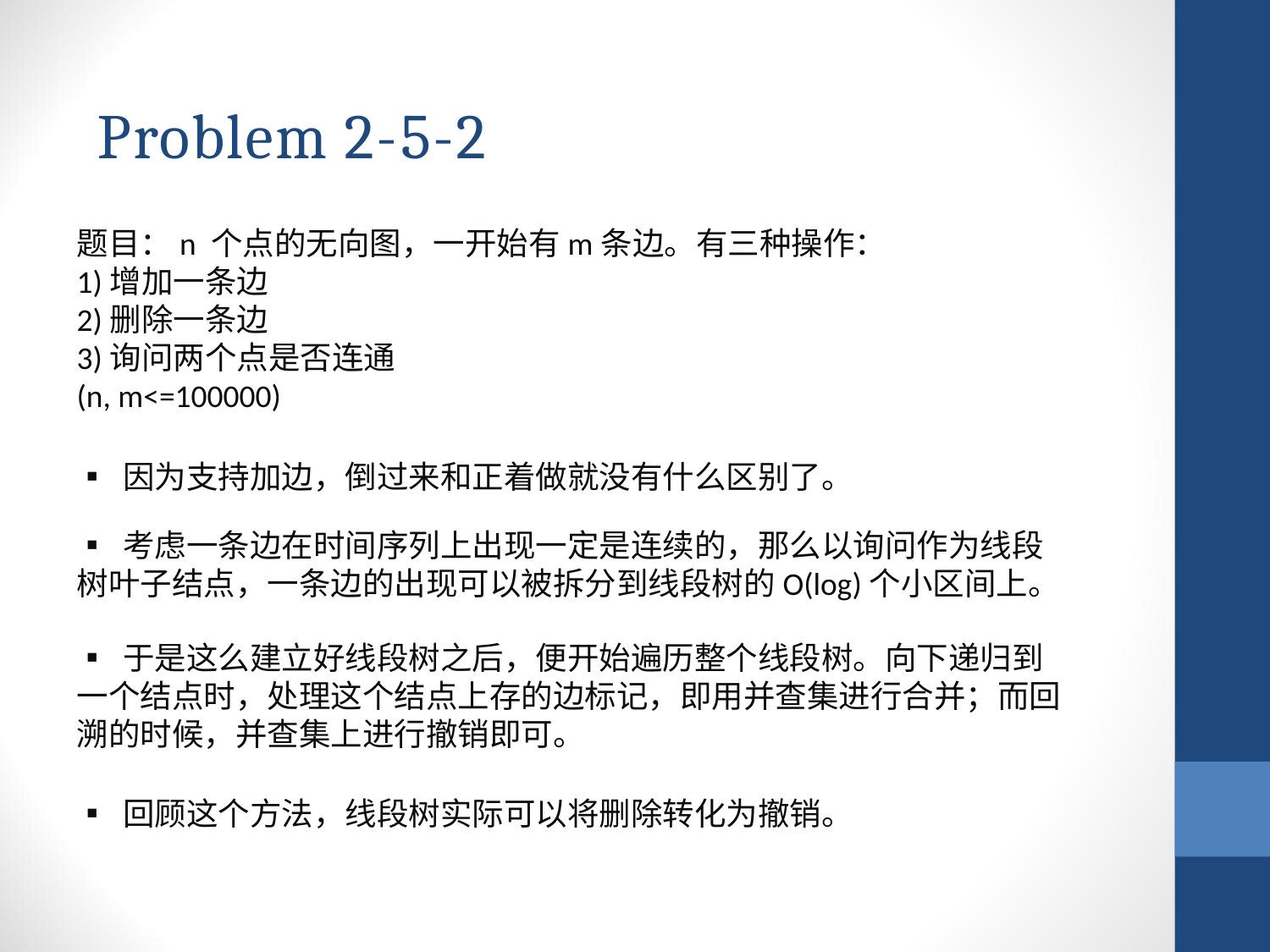

Problem 2-5-2
题目：n 个点的无向图，一开始有m条边。有三种操作：
1)增加一条边
2)删除一条边
3)询问两个点是否连通
(n, m<=100000)
▪ 因为支持加边，倒过来和正着做就没有什么区别了。
▪ 考虑一条边在时间序列上出现一定是连续的，那么以询问作为线段树叶子结点，一条边的出现可以被拆分到线段树的O(log)个小区间上。
▪ 于是这么建立好线段树之后，便开始遍历整个线段树。向下递归到一个结点时，处理这个结点上存的边标记，即用并查集进行合并；而回溯的时候，并查集上进行撤销即可。
▪ 回顾这个方法，线段树实际可以将删除转化为撤销。